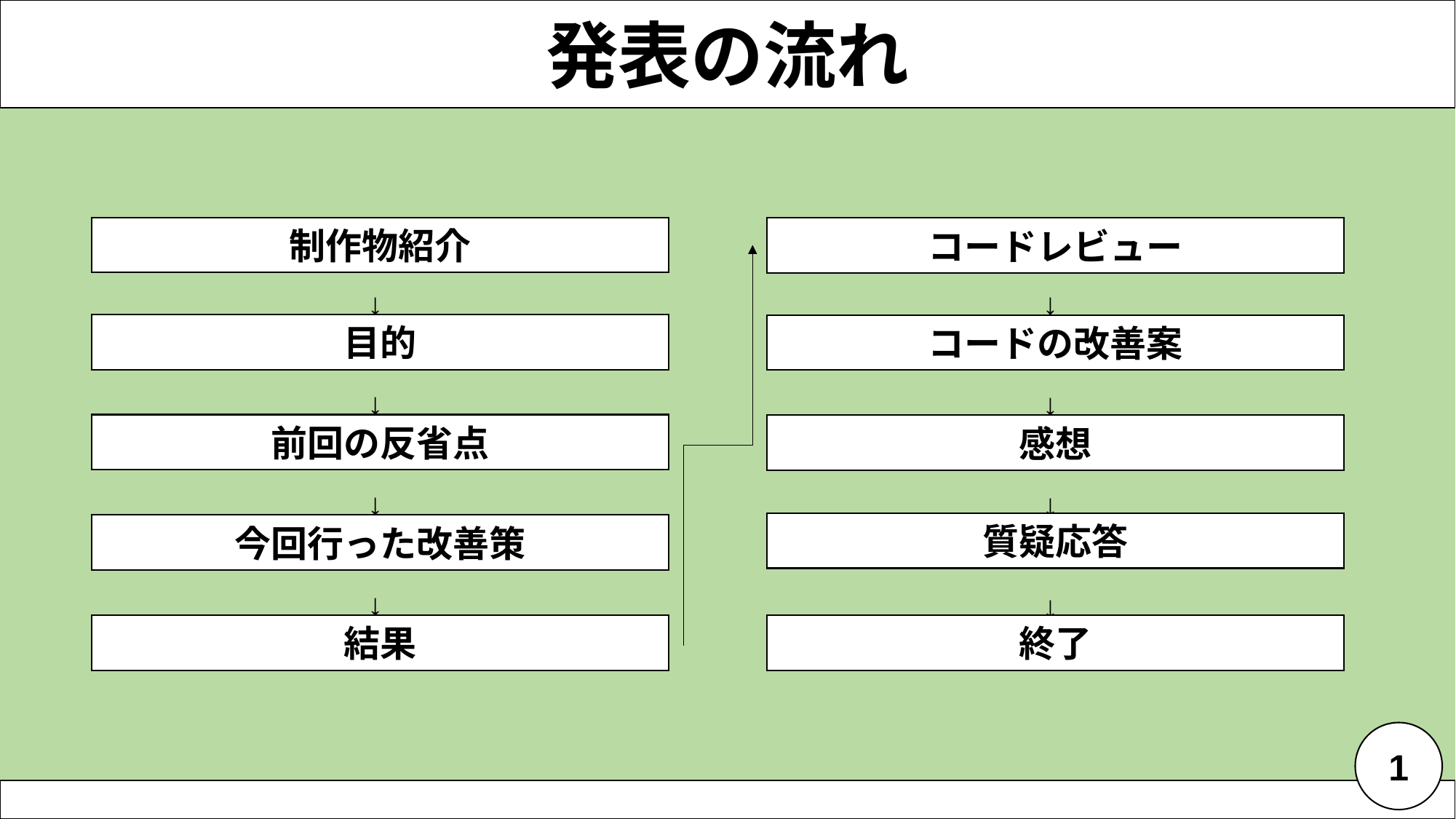

発表の流れ
制作物紹介
コードレビュー
↓
↓
目的
コードの改善案
↓
↓
前回の反省点
感想
↓
↓
質疑応答
今回行った改善策
↓
↓
結果
終了
1